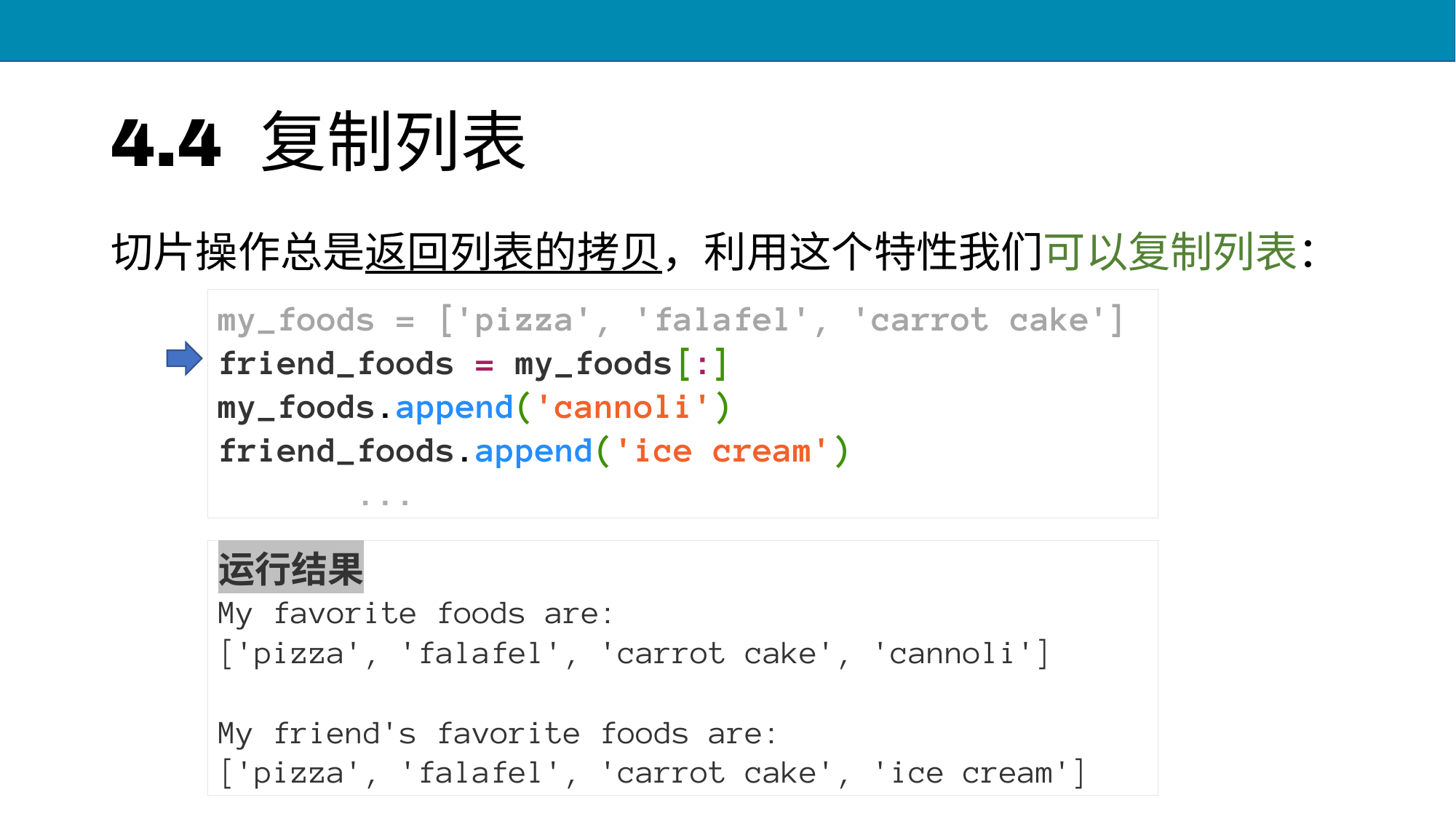

# 4.4 复制列表
切片操作总是返回列表的拷贝，利用这个特性我们可以复制列表：

my_foods = ['pizza', 'falafel', 'carrot cake']
friend_foods = my_foods[:]
my_foods.append('cannoli')
friend_foods.append('ice cream')
       ...

运行结果
My favorite foods are:
['pizza', 'falafel', 'carrot cake', 'cannoli']

My friend's favorite foods are:
['pizza', 'falafel', 'carrot cake', 'ice cream']